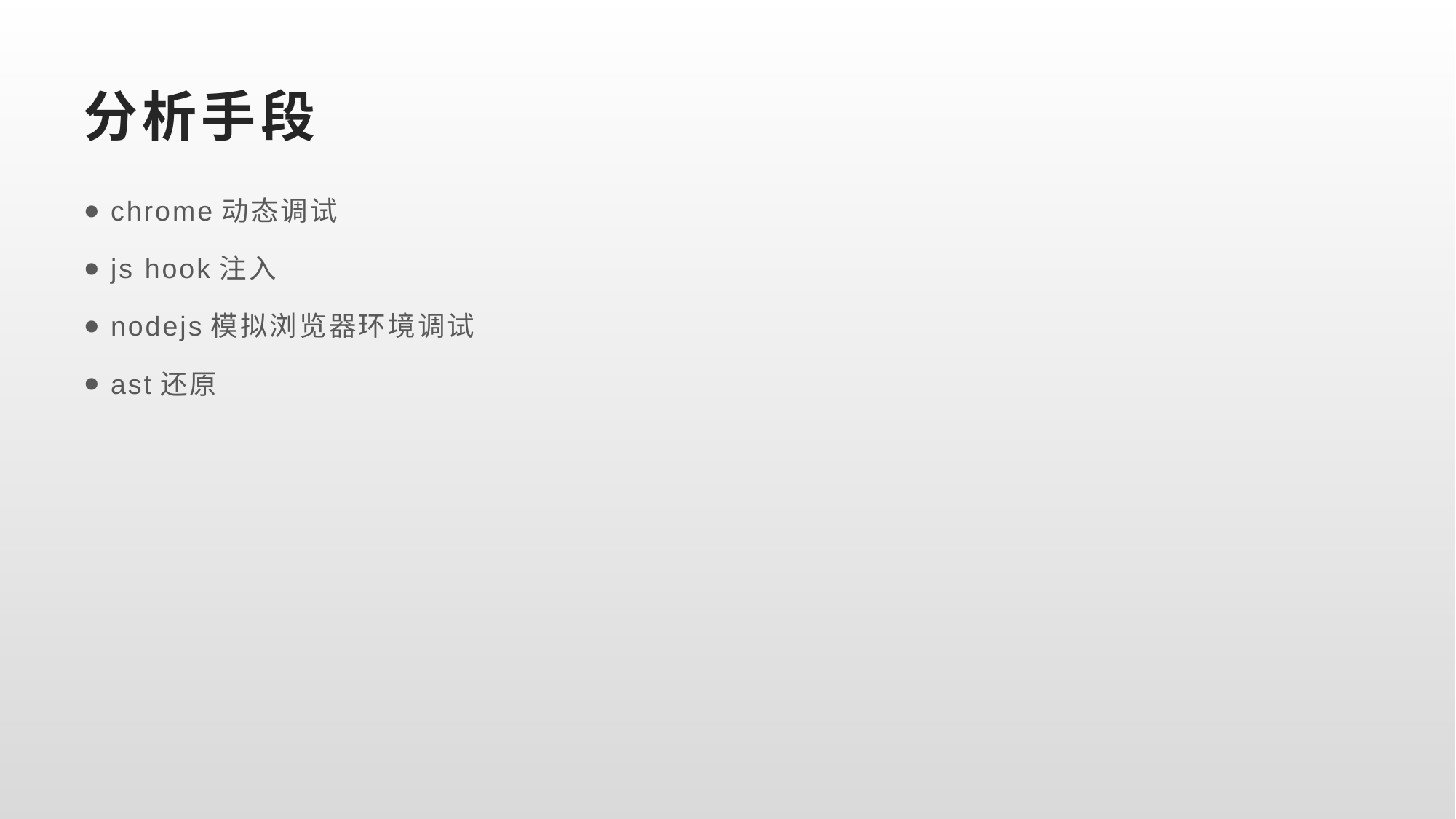

# 分析手段
chrome动态调试
js hook注入
nodejs模拟浏览器环境调试
ast还原